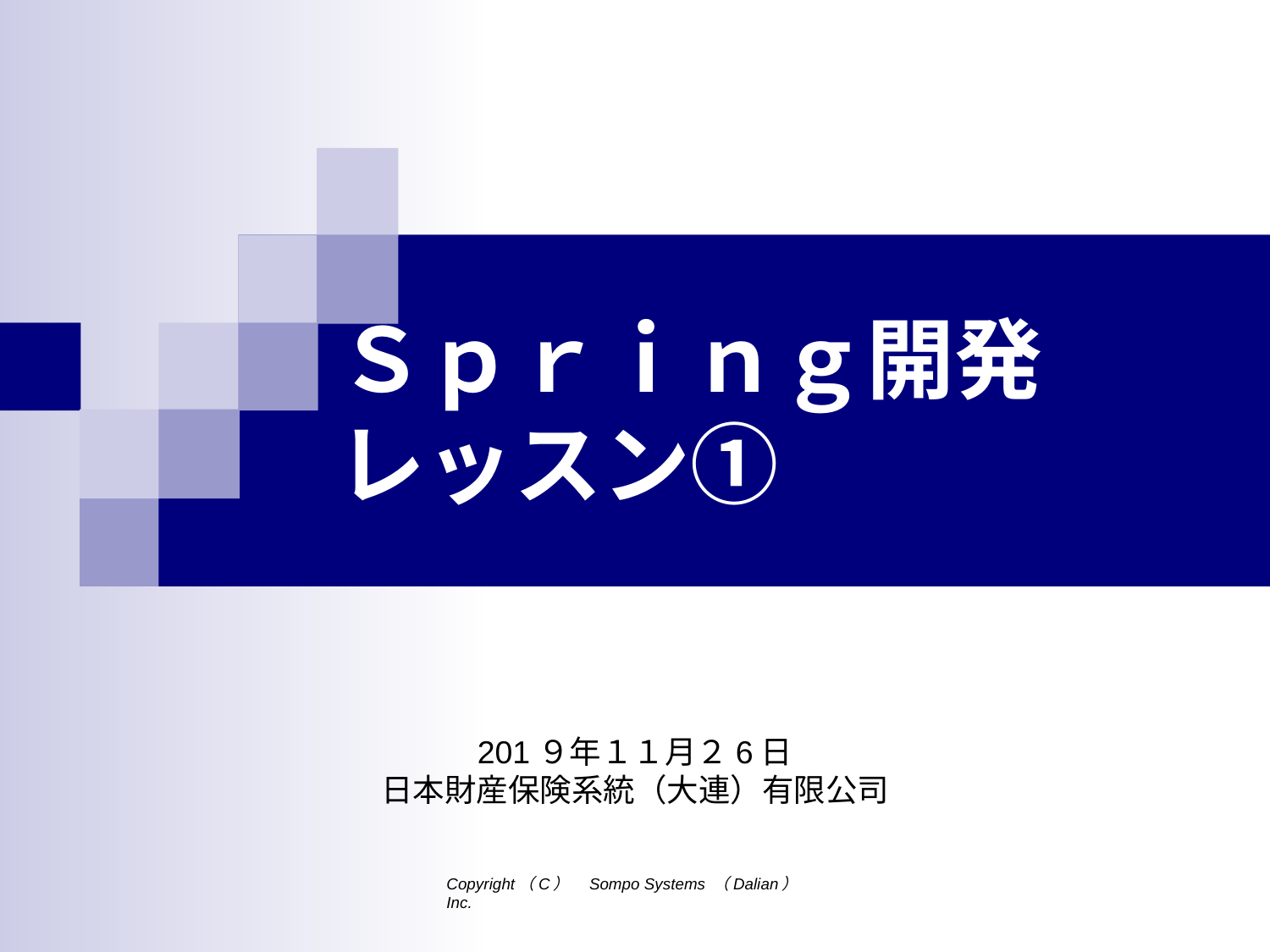

# Ｓｐｒｉｎｇ開発レッスン①
201９年１１月２6日
日本財産保険系統（大連）有限公司
Copyright（C）　Sompo Systems （Dalian） Inc.